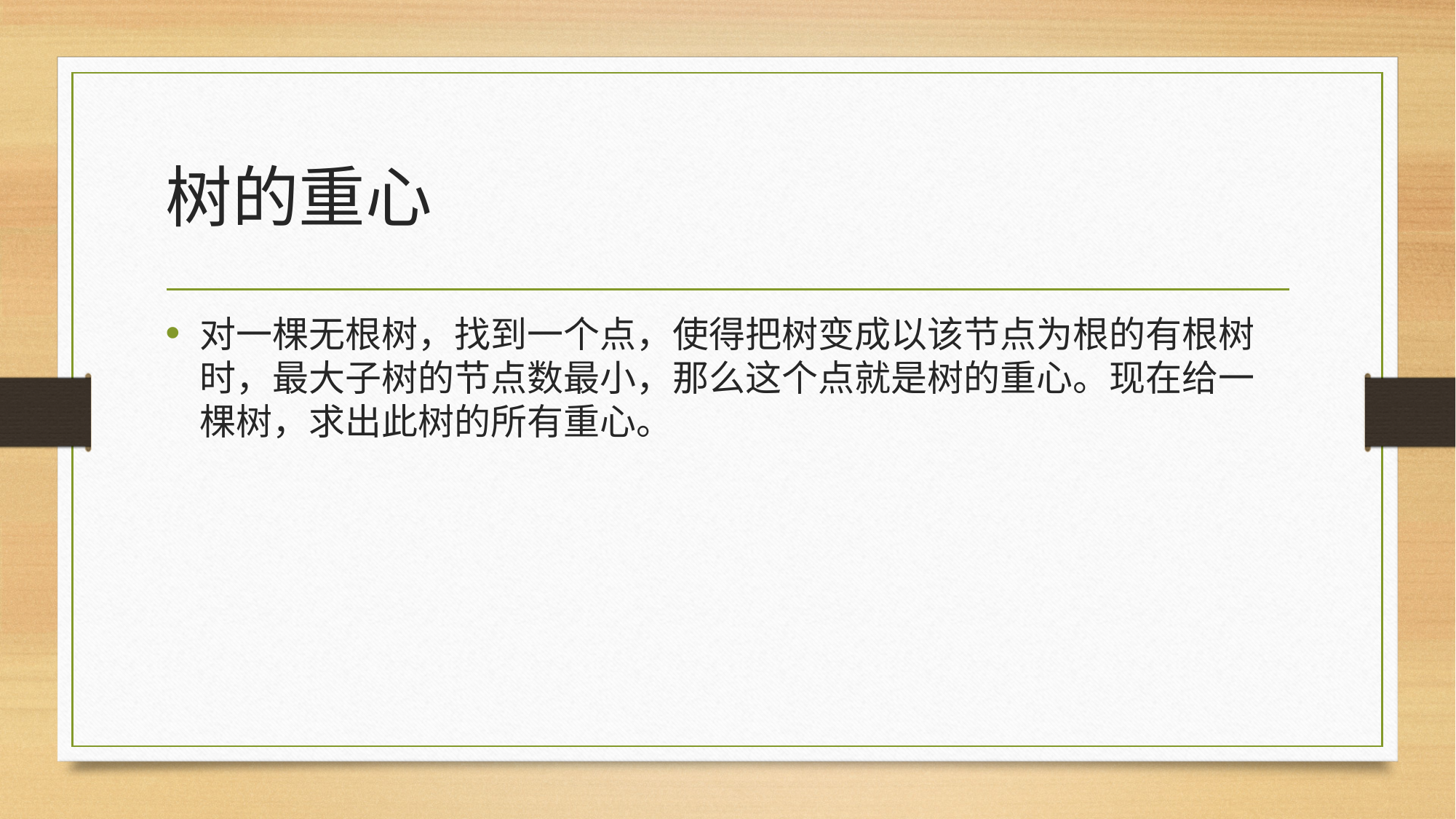

# 树的重心
对一棵无根树，找到一个点，使得把树变成以该节点为根的有根树时，最大子树的节点数最小，那么这个点就是树的重心。现在给一棵树，求出此树的所有重心。